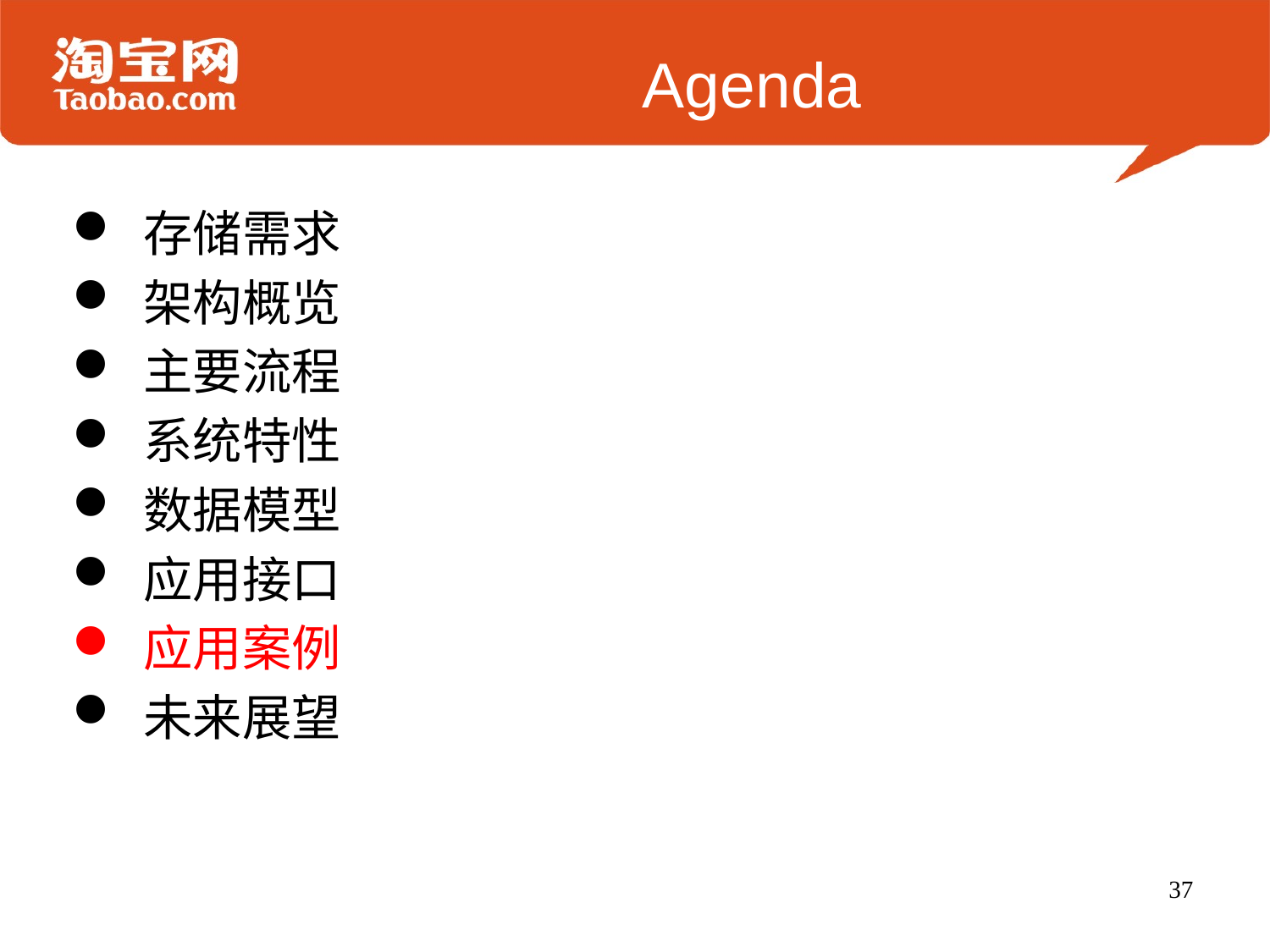

# Agenda
存储需求
架构概览
主要流程
系统特性
数据模型
应用接口
应用案例
未来展望

37